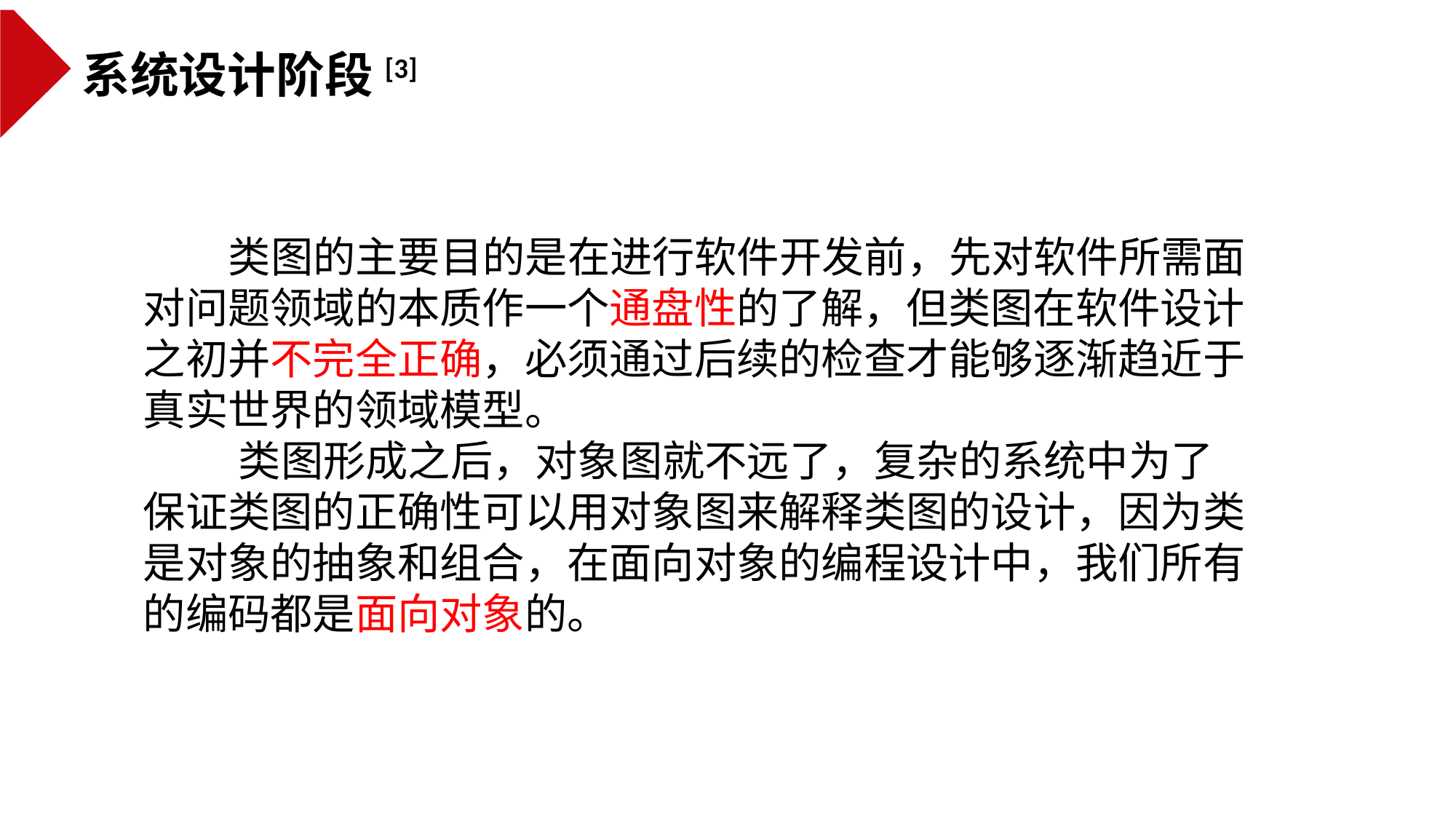

系统设计阶段[3]
         类图的主要目的是在进行软件开发前，先对软件所需面对问题领域的本质作一个通盘性的了解，但类图在软件设计之初并不完全正确，必须通过后续的检查才能够逐渐趋近于真实世界的领域模型。
         类图形成之后，对象图就不远了，复杂的系统中为了保证类图的正确性可以用对象图来解释类图的设计，因为类是对象的抽象和组合，在面向对象的编程设计中，我们所有的编码都是面向对象的。